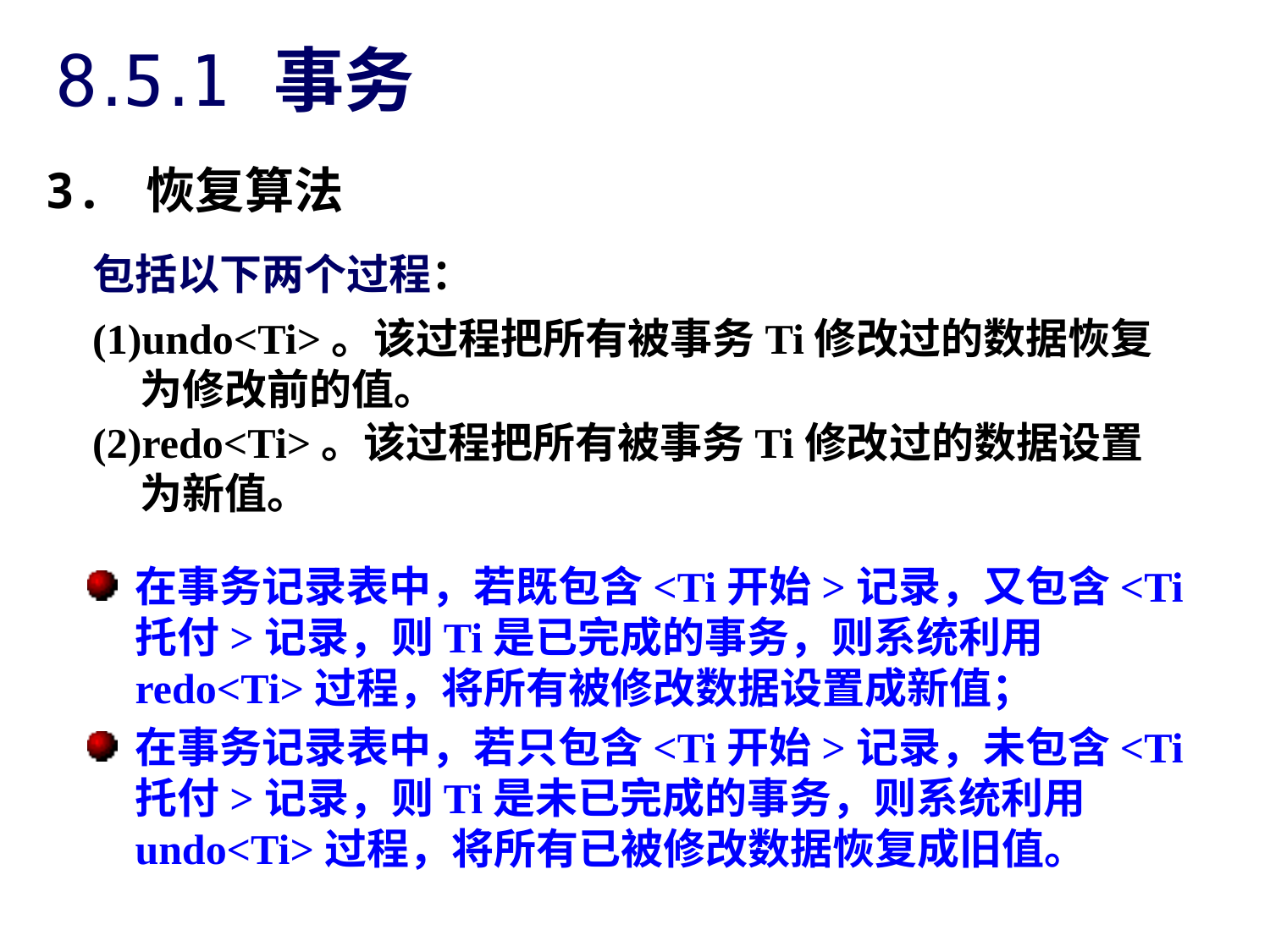

8.5.1 事务
3. 恢复算法
包括以下两个过程：
undo<Ti>。该过程把所有被事务Ti修改过的数据恢复为修改前的值。
redo<Ti>。该过程把所有被事务Ti修改过的数据设置为新值。
在事务记录表中，若既包含<Ti开始>记录，又包含<Ti托付>记录，则Ti是已完成的事务，则系统利用redo<Ti>过程，将所有被修改数据设置成新值；
在事务记录表中，若只包含<Ti开始>记录，未包含<Ti托付>记录，则Ti是未已完成的事务，则系统利用undo<Ti>过程，将所有已被修改数据恢复成旧值。